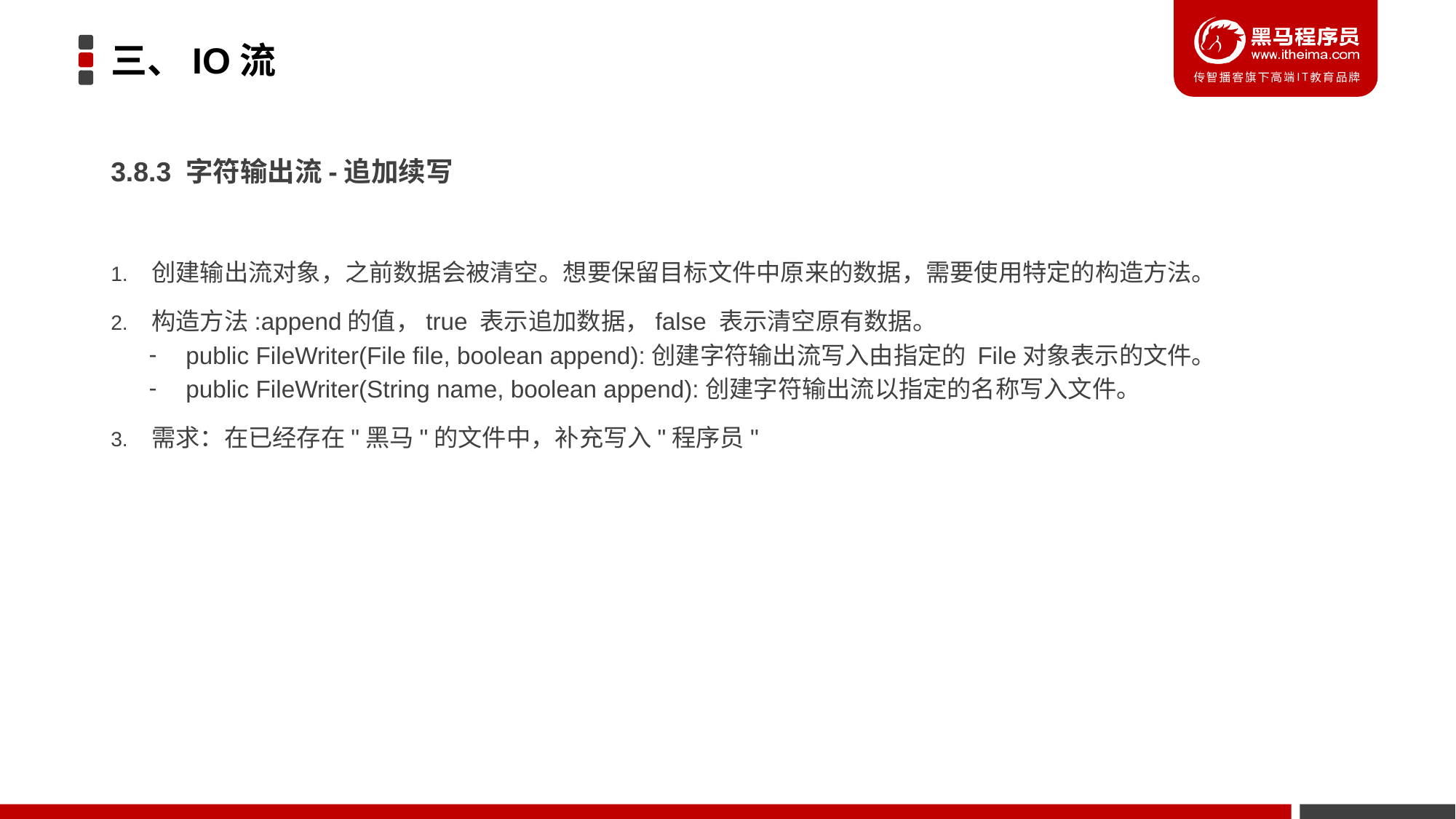

# 三、IO流
3.8.3 字符输出流-追加续写
创建输出流对象，之前数据会被清空。想要保留目标文件中原来的数据，需要使用特定的构造方法。
构造方法:append的值，true 表示追加数据，false 表示清空原有数据。
public FileWriter(File file, boolean append):创建字符输出流写入由指定的 File对象表示的文件。
public FileWriter(String name, boolean append):创建字符输出流以指定的名称写入文件。
需求：在已经存在"黑马"的文件中，补充写入"程序员"